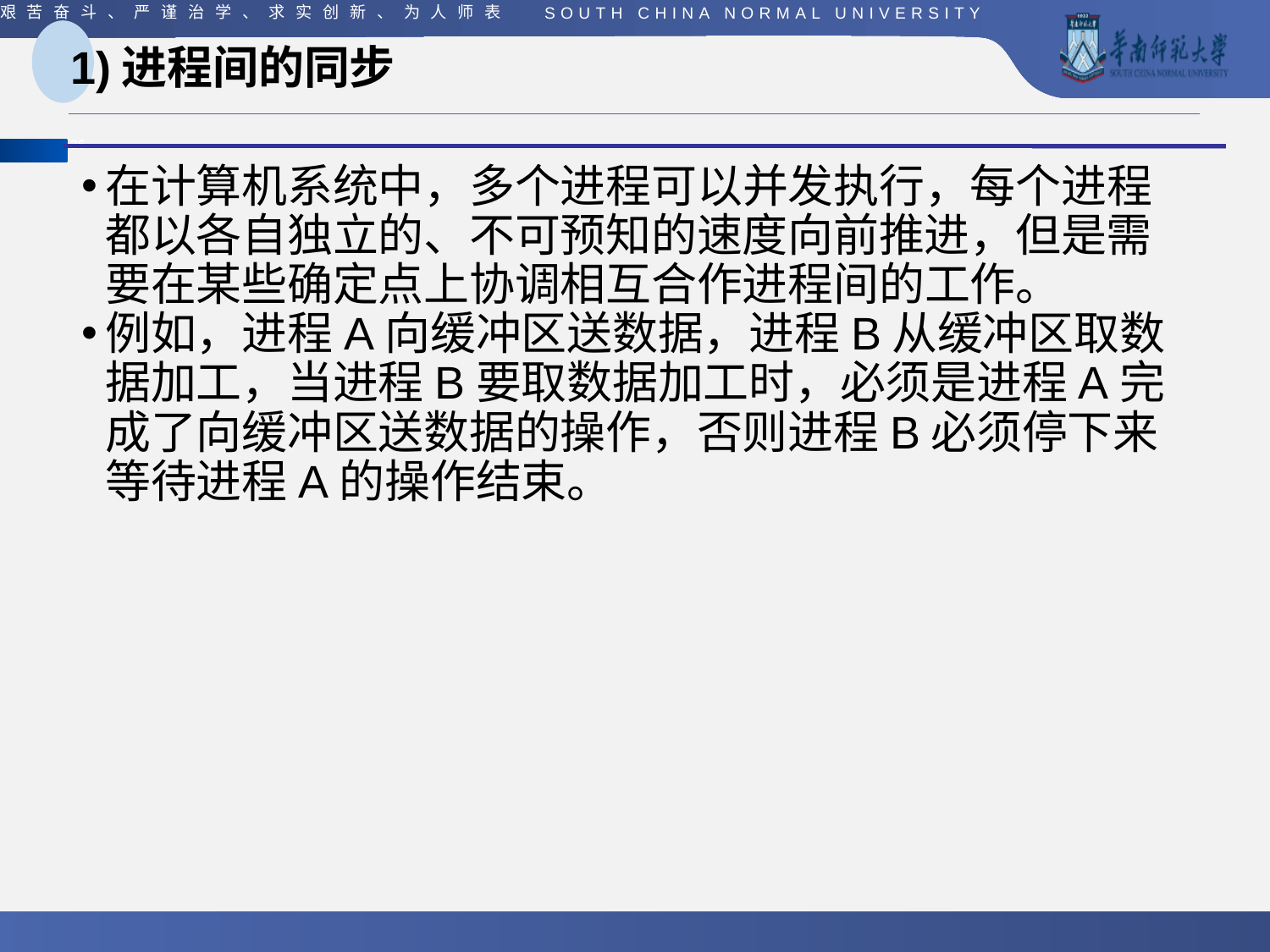

# 1)进程间的同步
在计算机系统中，多个进程可以并发执行，每个进程都以各自独立的、不可预知的速度向前推进，但是需要在某些确定点上协调相互合作进程间的工作。
例如，进程A向缓冲区送数据，进程B从缓冲区取数据加工，当进程B要取数据加工时，必须是进程A完成了向缓冲区送数据的操作，否则进程B必须停下来等待进程A的操作结束。

26